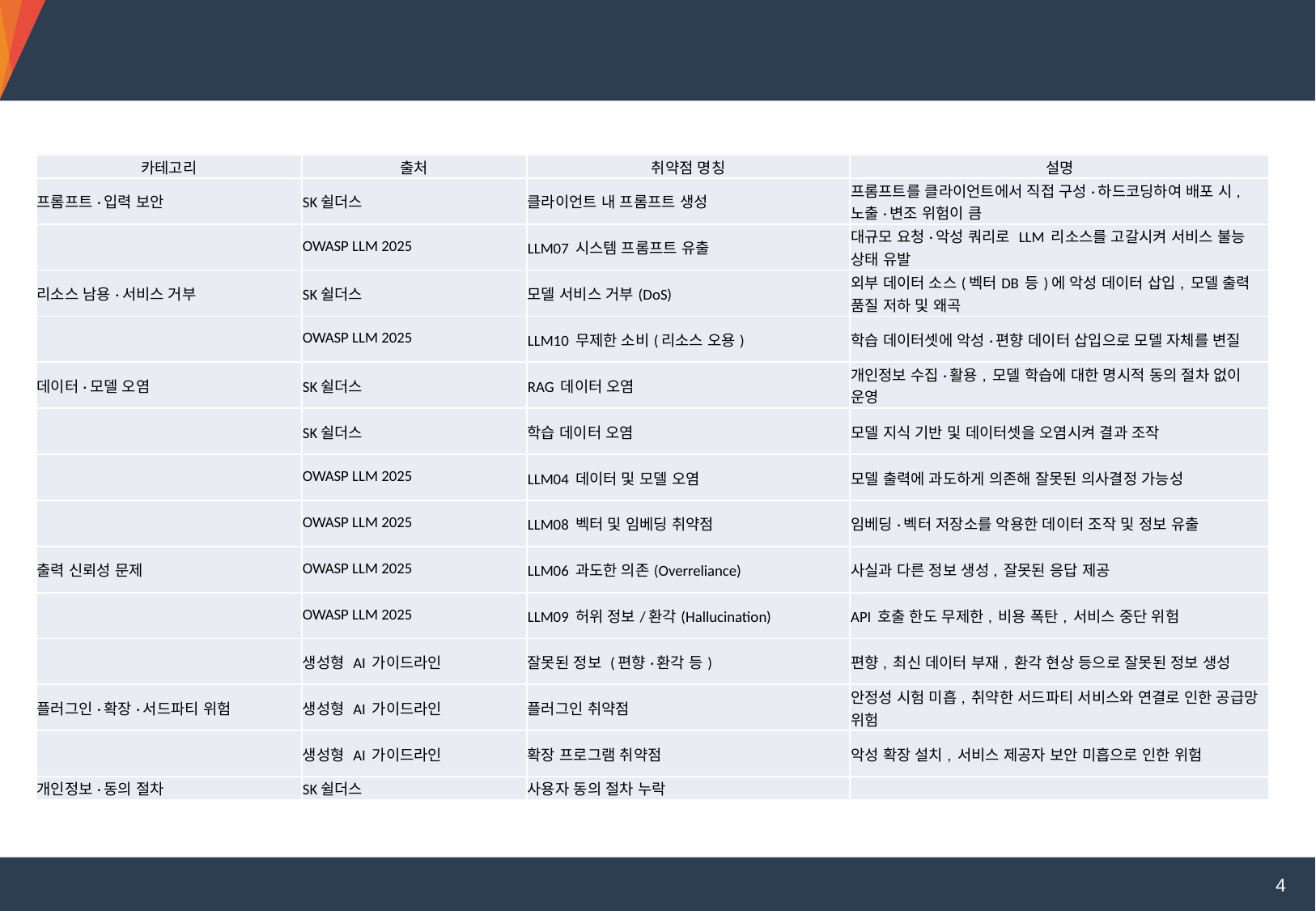

진단 기준 매핑 관계& 최종 진단 기준
| 카테고리 | 출처 | 취약점 명칭 | 설명 |
| --- | --- | --- | --- |
| 프롬프트·입력 보안 | SK쉴더스 | 클라이언트 내 프롬프트 생성 | 프롬프트를 클라이언트에서 직접 구성·하드코딩하여 배포 시, 노출·변조 위험이 큼 |
|  | OWASP LLM 2025 | LLM07 시스템 프롬프트 유출 | 대규모 요청·악성 쿼리로 LLM 리소스를 고갈시켜 서비스 불능 상태 유발 |
| 리소스 남용·서비스 거부 | SK쉴더스 | 모델 서비스 거부(DoS) | 외부 데이터 소스(벡터DB 등)에 악성 데이터 삽입, 모델 출력 품질 저하 및 왜곡 |
|  | OWASP LLM 2025 | LLM10 무제한 소비(리소스 오용) | 학습 데이터셋에 악성·편향 데이터 삽입으로 모델 자체를 변질 |
| 데이터·모델 오염 | SK쉴더스 | RAG 데이터 오염 | 개인정보 수집·활용, 모델 학습에 대한 명시적 동의 절차 없이 운영 |
|  | SK쉴더스 | 학습 데이터 오염 | 모델 지식 기반 및 데이터셋을 오염시켜 결과 조작 |
|  | OWASP LLM 2025 | LLM04 데이터 및 모델 오염 | 모델 출력에 과도하게 의존해 잘못된 의사결정 가능성 |
|  | OWASP LLM 2025 | LLM08 벡터 및 임베딩 취약점 | 임베딩·벡터 저장소를 악용한 데이터 조작 및 정보 유출 |
| 출력 신뢰성 문제 | OWASP LLM 2025 | LLM06 과도한 의존(Overreliance) | 사실과 다른 정보 생성, 잘못된 응답 제공 |
|  | OWASP LLM 2025 | LLM09 허위 정보/환각(Hallucination) | API 호출 한도 무제한, 비용 폭탄, 서비스 중단 위험 |
|  | 생성형 AI 가이드라인 | 잘못된 정보 (편향·환각 등) | 편향, 최신 데이터 부재, 환각 현상 등으로 잘못된 정보 생성 |
| 플러그인·확장·서드파티 위험 | 생성형 AI 가이드라인 | 플러그인 취약점 | 안정성 시험 미흡, 취약한 서드파티 서비스와 연결로 인한 공급망 위험 |
|  | 생성형 AI 가이드라인 | 확장 프로그램 취약점 | 악성 확장 설치, 서비스 제공자 보안 미흡으로 인한 위험 |
| 개인정보·동의 절차 | SK쉴더스 | 사용자 동의 절차 누락 |  |
4